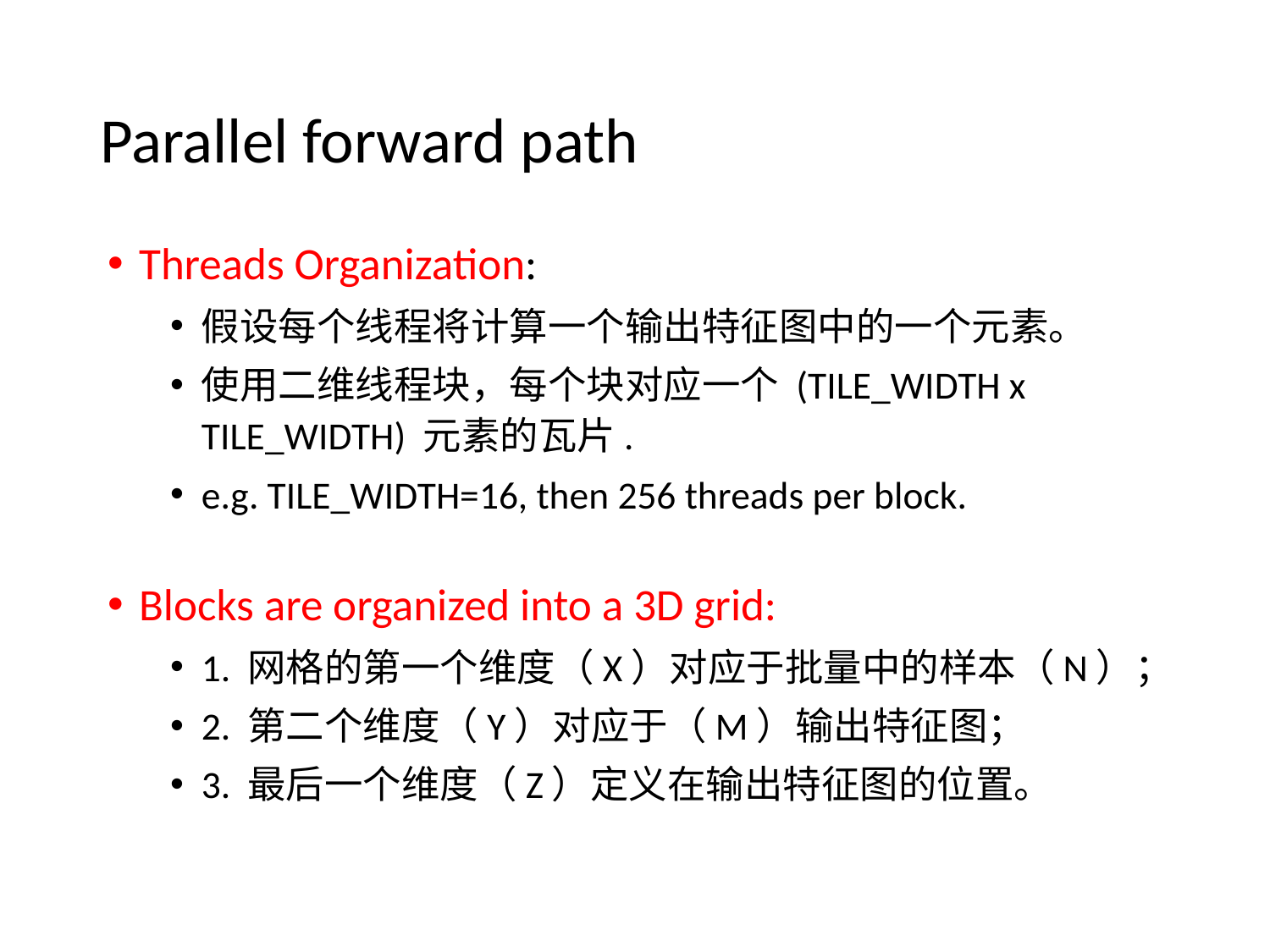

# Parallel forward path
Threads Organization:
假设每个线程将计算一个输出特征图中的一个元素。
使用二维线程块，每个块对应一个 (TILE_WIDTH x TILE_WIDTH) 元素的瓦片.
e.g. TILE_WIDTH=16, then 256 threads per block.

Blocks are organized into a 3D grid:
1. 网格的第一个维度（X）对应于批量中的样本（N）；
2. 第二个维度（Y）对应于（M）输出特征图；
3. 最后一个维度（Z）定义在输出特征图的位置。